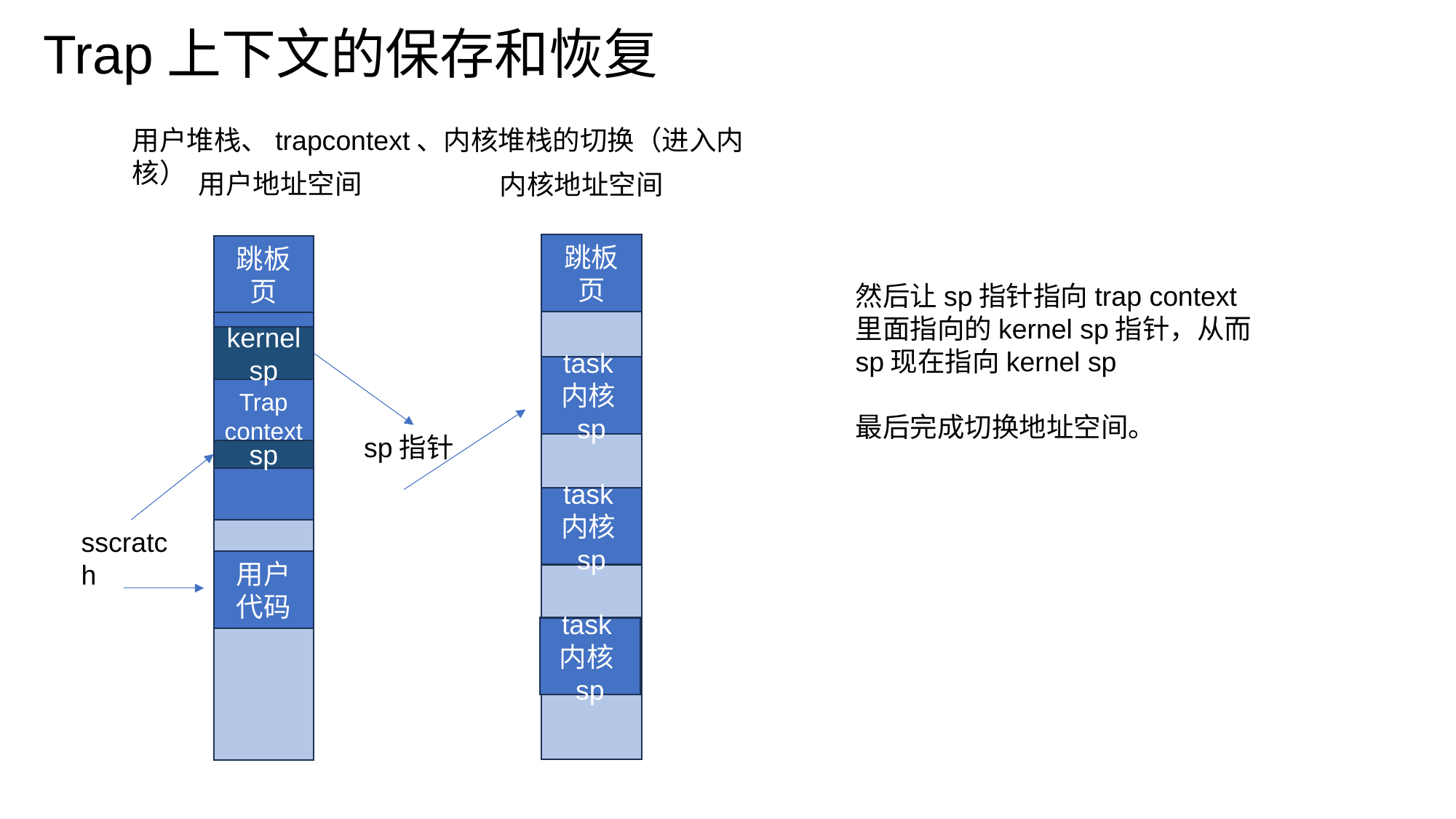

Trap上下文的保存和恢复
用户堆栈、trapcontext、内核堆栈的切换（进入内核）
用户地址空间
内核地址空间
跳板页
跳板页

然后让sp指针指向trap context里面指向的kernel sp指针，从而sp现在指向kernel sp

最后完成切换地址空间。
Trap context
kernelsp
task内核sp
sp指针
sp
task内核sp
sscratch
用户代码
task内核sp